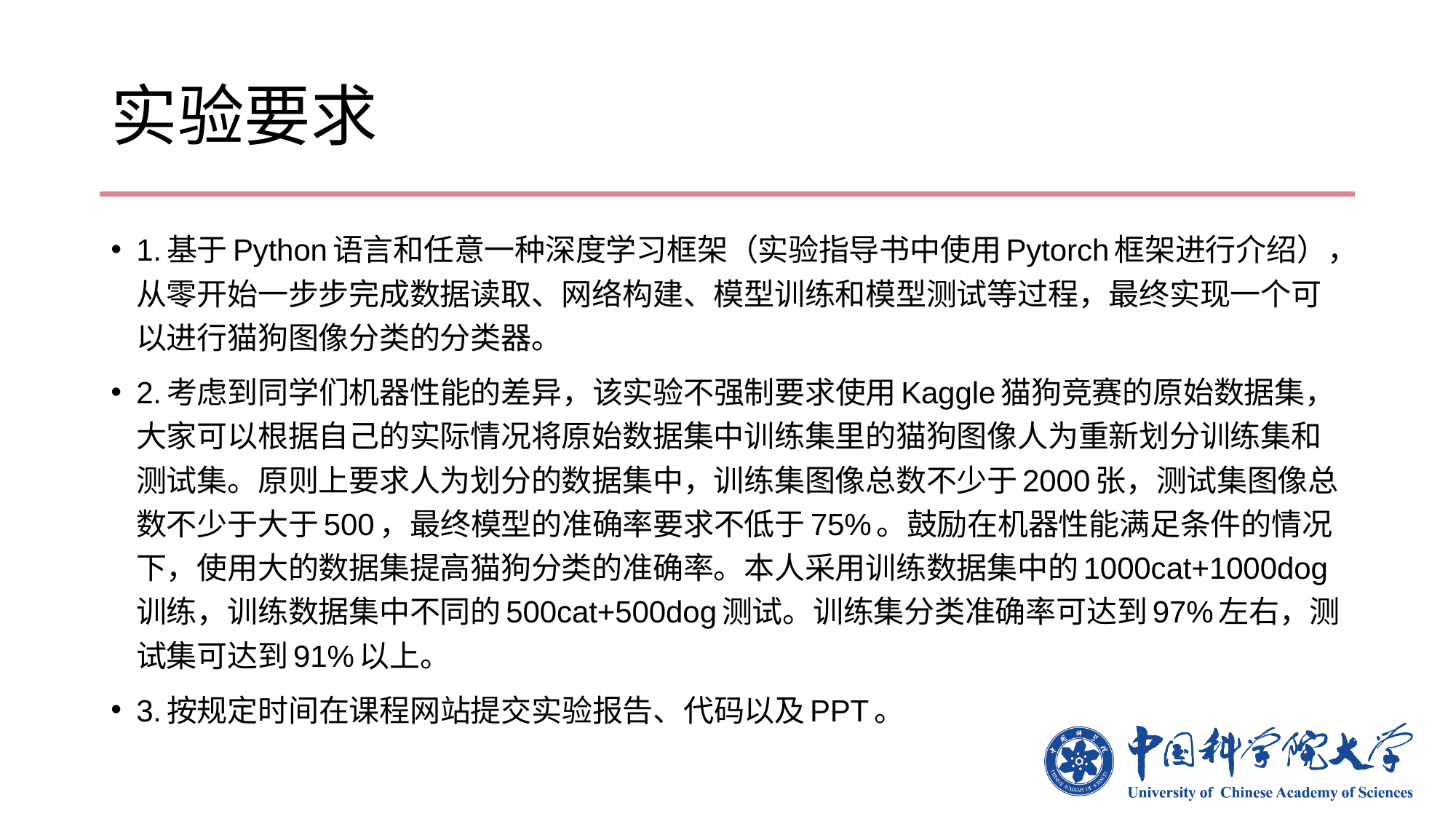

# 实验要求
1.基于Python语言和任意一种深度学习框架（实验指导书中使用Pytorch框架进行介绍），从零开始一步步完成数据读取、网络构建、模型训练和模型测试等过程，最终实现一个可以进行猫狗图像分类的分类器。
2.考虑到同学们机器性能的差异，该实验不强制要求使用Kaggle猫狗竞赛的原始数据集，大家可以根据自己的实际情况将原始数据集中训练集里的猫狗图像人为重新划分训练集和测试集。原则上要求人为划分的数据集中，训练集图像总数不少于2000张，测试集图像总数不少于大于500，最终模型的准确率要求不低于75%。鼓励在机器性能满足条件的情况下，使用大的数据集提高猫狗分类的准确率。本人采用训练数据集中的1000cat+1000dog训练，训练数据集中不同的500cat+500dog测试。训练集分类准确率可达到97%左右，测试集可达到91%以上。
3.按规定时间在课程网站提交实验报告、代码以及PPT。